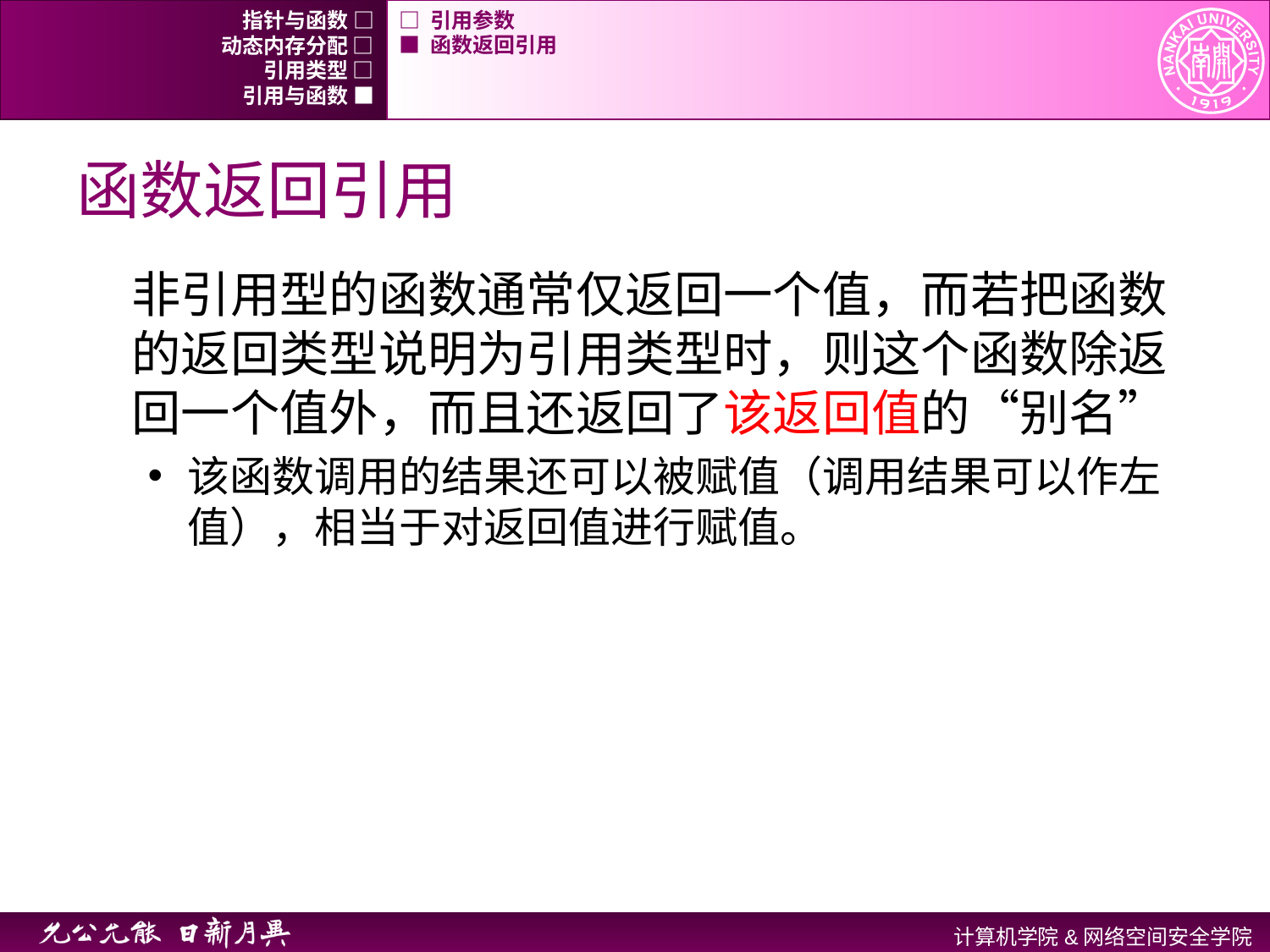

指针与函数 □
□ 引用参数
动态内存分配 □
■ 函数返回引用
引用类型 □

引用与函数 ■

# 函数返回引用
非引用型的函数通常仅返回一个值，而若把函数的返回类型说明为引用类型时，则这个函数除返回一个值外，而且还返回了该返回值的“别名”
该函数调用的结果还可以被赋值（调用结果可以作左值），相当于对返回值进行赋值。